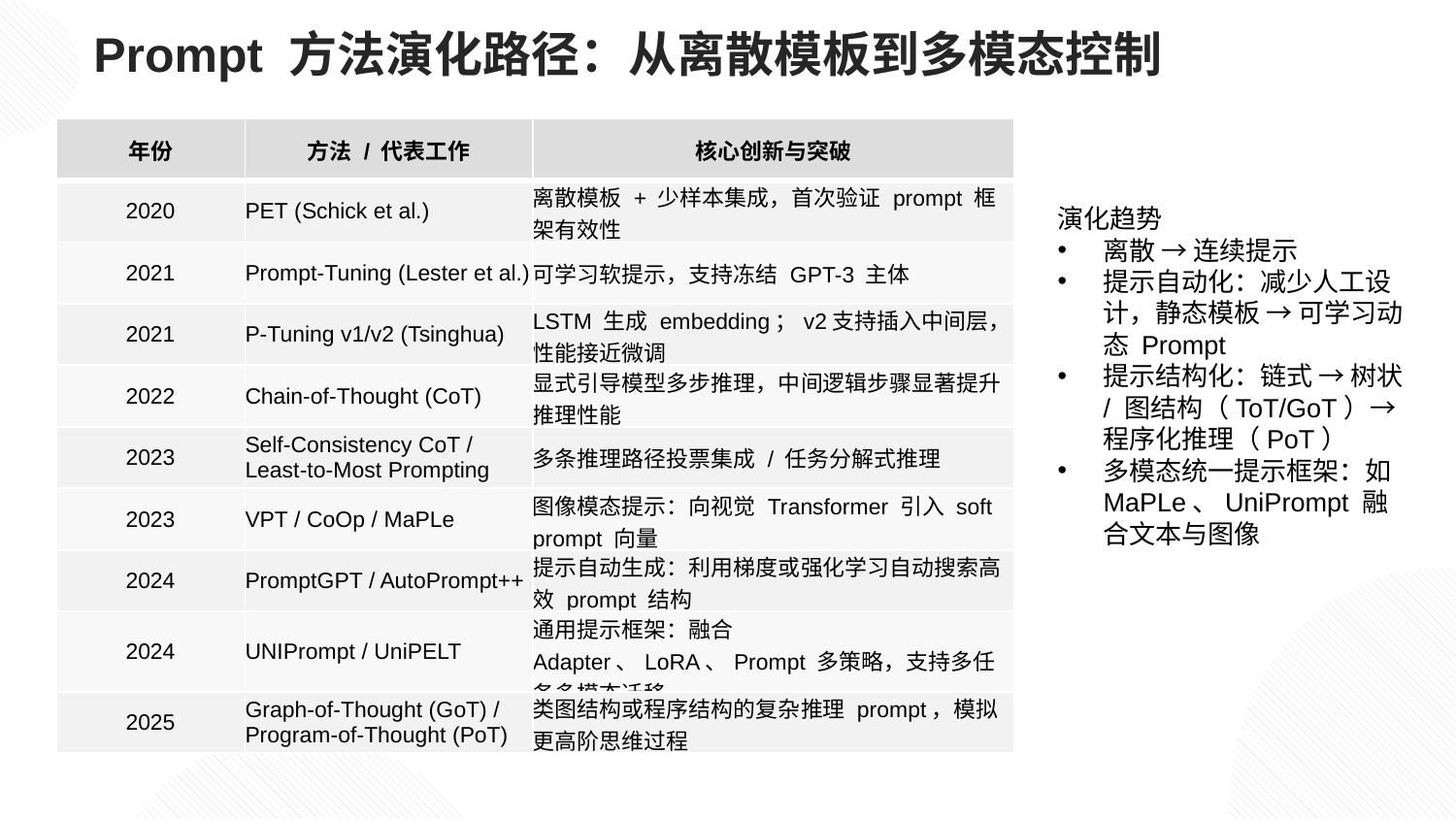

Prompt 方法演化路径：从离散模板到多模态控制
| 年份 | 方法 / 代表工作 | 核心创新与突破 |
| --- | --- | --- |
| 2020 | PET (Schick et al.) | 离散模板 + 少样本集成，首次验证 prompt 框架有效性 |
| 2021 | Prompt-Tuning (Lester et al.) | 可学习软提示，支持冻结 GPT-3 主体 |
| 2021 | P-Tuning v1/v2 (Tsinghua) | LSTM 生成 embedding；v2支持插入中间层，性能接近微调 |
| 2022 | Chain-of-Thought (CoT) | 显式引导模型多步推理，中间逻辑步骤显著提升推理性能 |
| 2023 | Self-Consistency CoT / Least-to-Most Prompting | 多条推理路径投票集成 / 任务分解式推理 |
| 2023 | VPT / CoOp / MaPLe | 图像模态提示：向视觉 Transformer 引入 soft prompt 向量 |
| 2024 | PromptGPT / AutoPrompt++ | 提示自动生成：利用梯度或强化学习自动搜索高效 prompt 结构 |
| 2024 | UNIPrompt / UniPELT | 通用提示框架：融合 Adapter、LoRA、Prompt 多策略，支持多任务多模态迁移 |
| 2025 | Graph-of-Thought (GoT) / Program-of-Thought (PoT) | 类图结构或程序结构的复杂推理 prompt，模拟更高阶思维过程 |
演化趋势
离散 → 连续提示
提示自动化：减少人工设计，静态模板 → 可学习动态 Prompt
提示结构化：链式 → 树状 / 图结构（ToT/GoT）→ 程序化推理（PoT）
多模态统一提示框架：如 MaPLe、UniPrompt 融合文本与图像